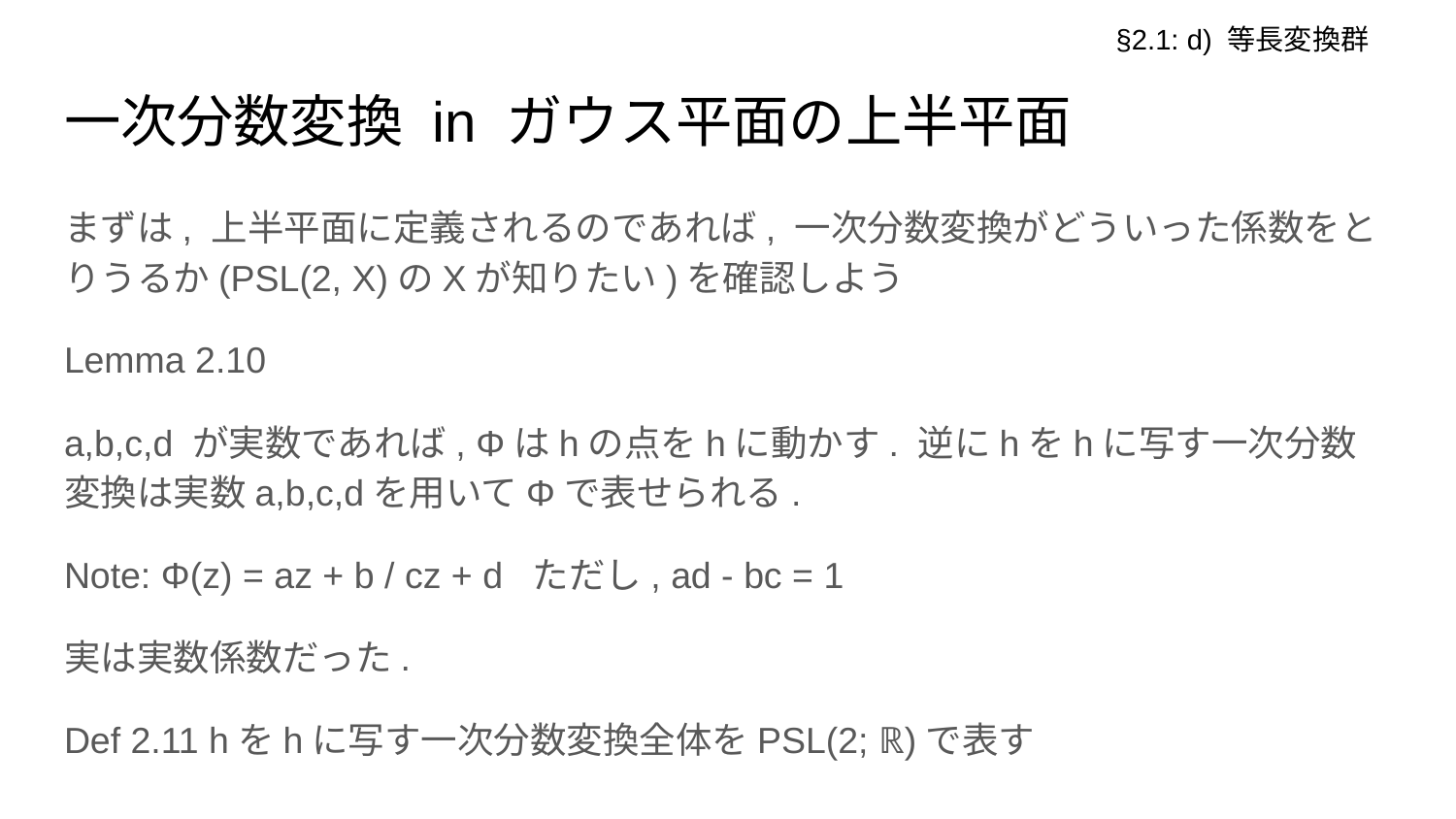

§2.1: d) 等長変換群

# 一次分数変換 in ガウス平面の上半平面
まずは, 上半平面に定義されるのであれば, 一次分数変換がどういった係数をとりうるか(PSL(2, X)のXが知りたい)を確認しよう
Lemma 2.10
a,b,c,d が実数であれば, Φはhの点をhに動かす. 逆にhをhに写す一次分数変換は実数a,b,c,dを用いてΦで表せられる.
Note: Φ(z) = az + b / cz + d  ただし, ad - bc = 1
実は実数係数だった.
Def 2.11 hをhに写す一次分数変換全体をPSL(2; ℝ)で表す